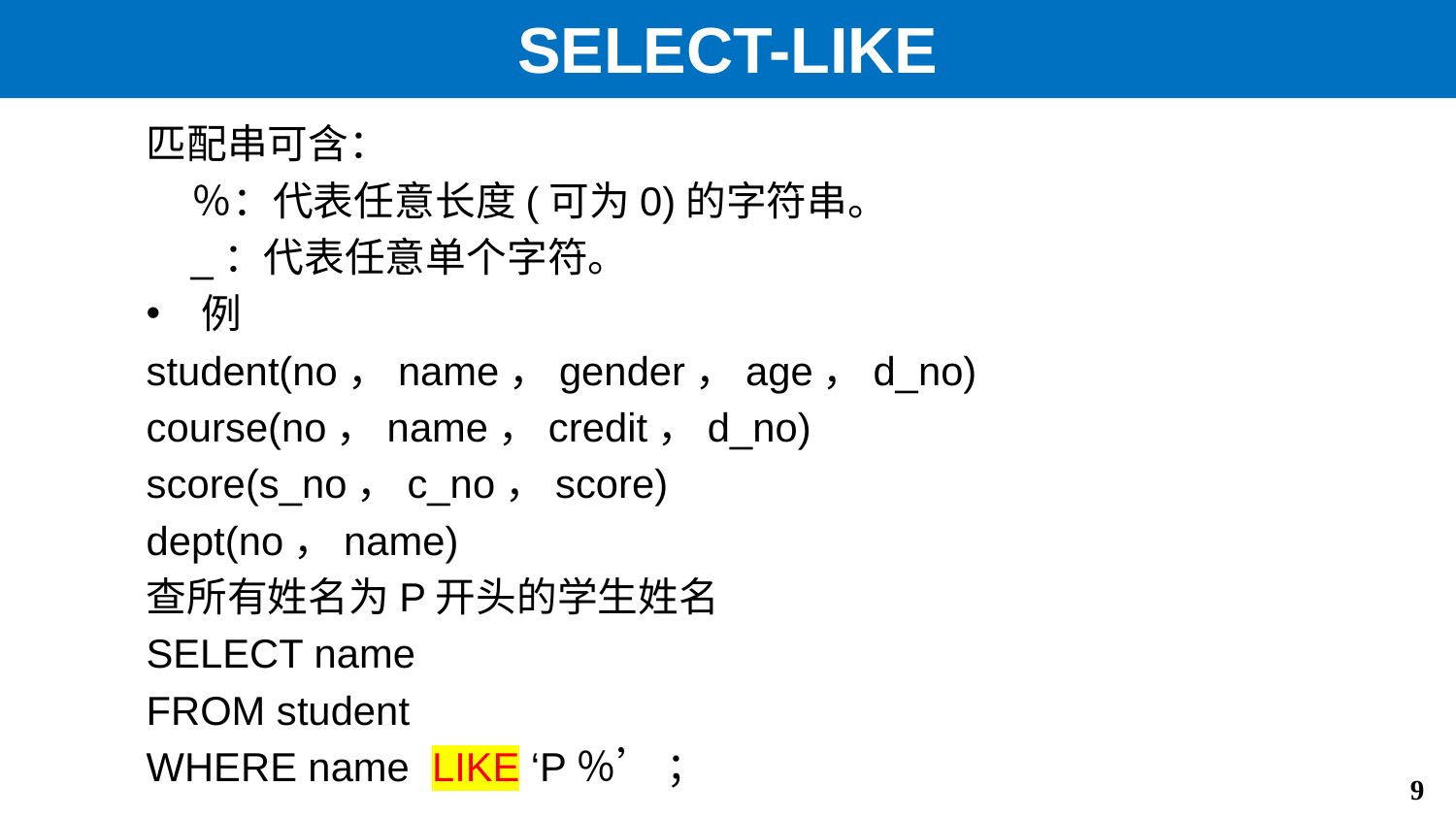

# SELECT-LIKE
匹配串可含：
    ％：代表任意长度(可为0)的字符串。
    _：代表任意单个字符。
例
student(no，name，gender，age，d_no)
course(no，name，credit，d_no)
score(s_no，c_no，score)
dept(no，name)
查所有姓名为P开头的学生姓名
SELECT name
FROM student
WHERE name  LIKE ‘P％’ ；